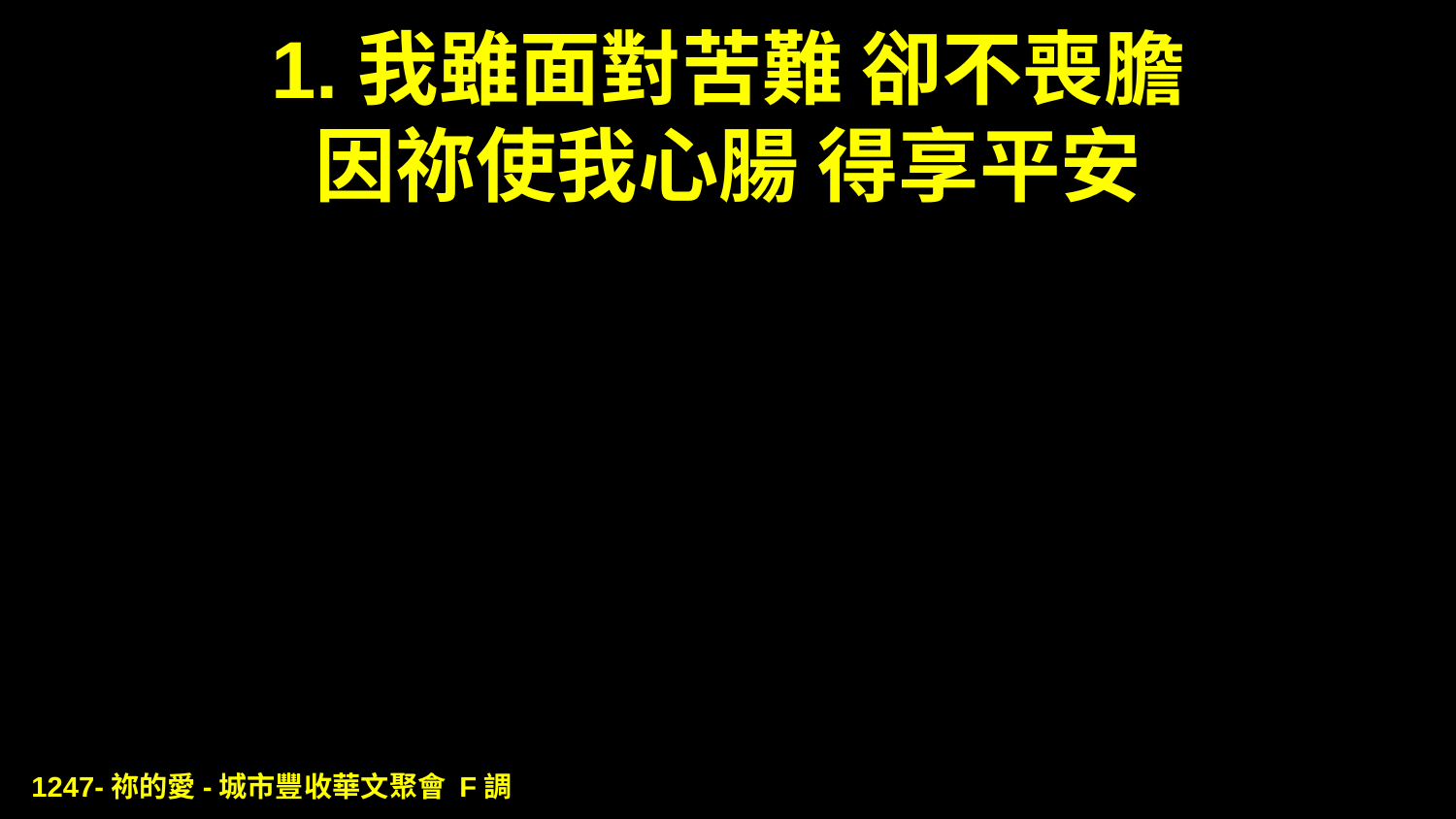

# 1.我雖面對苦難 卻不喪膽 因祢使我心腸 得享平安
1247-祢的愛-城市豐收華文聚會 F調